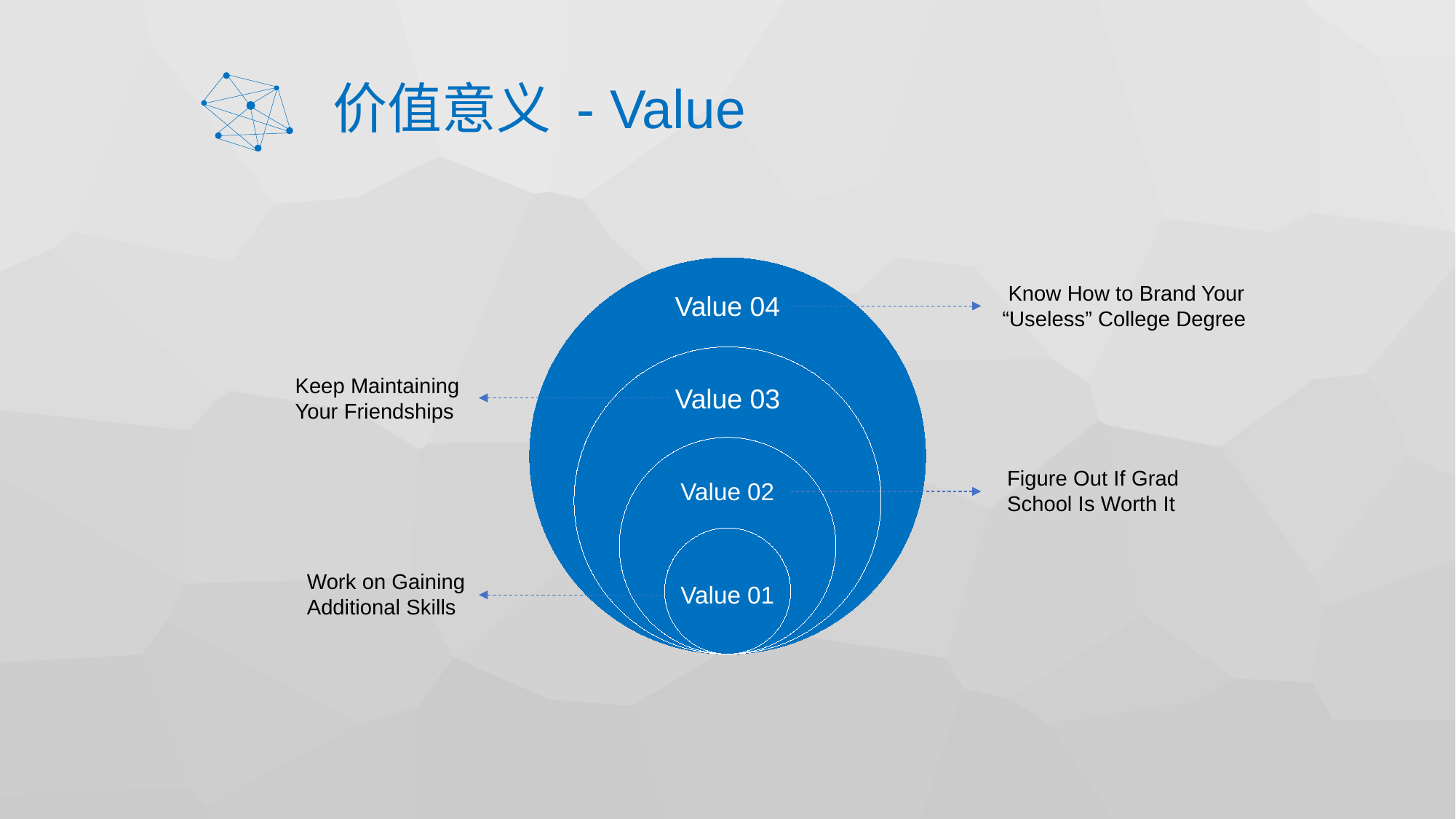

# 价值意义 - Value

Value 04
 Know How to Brand Your “Useless” College Degree

Value 03
Keep Maintaining Your Friendships

Value 02
Figure Out If Grad School Is Worth It

Value 01
Work on Gaining Additional Skills